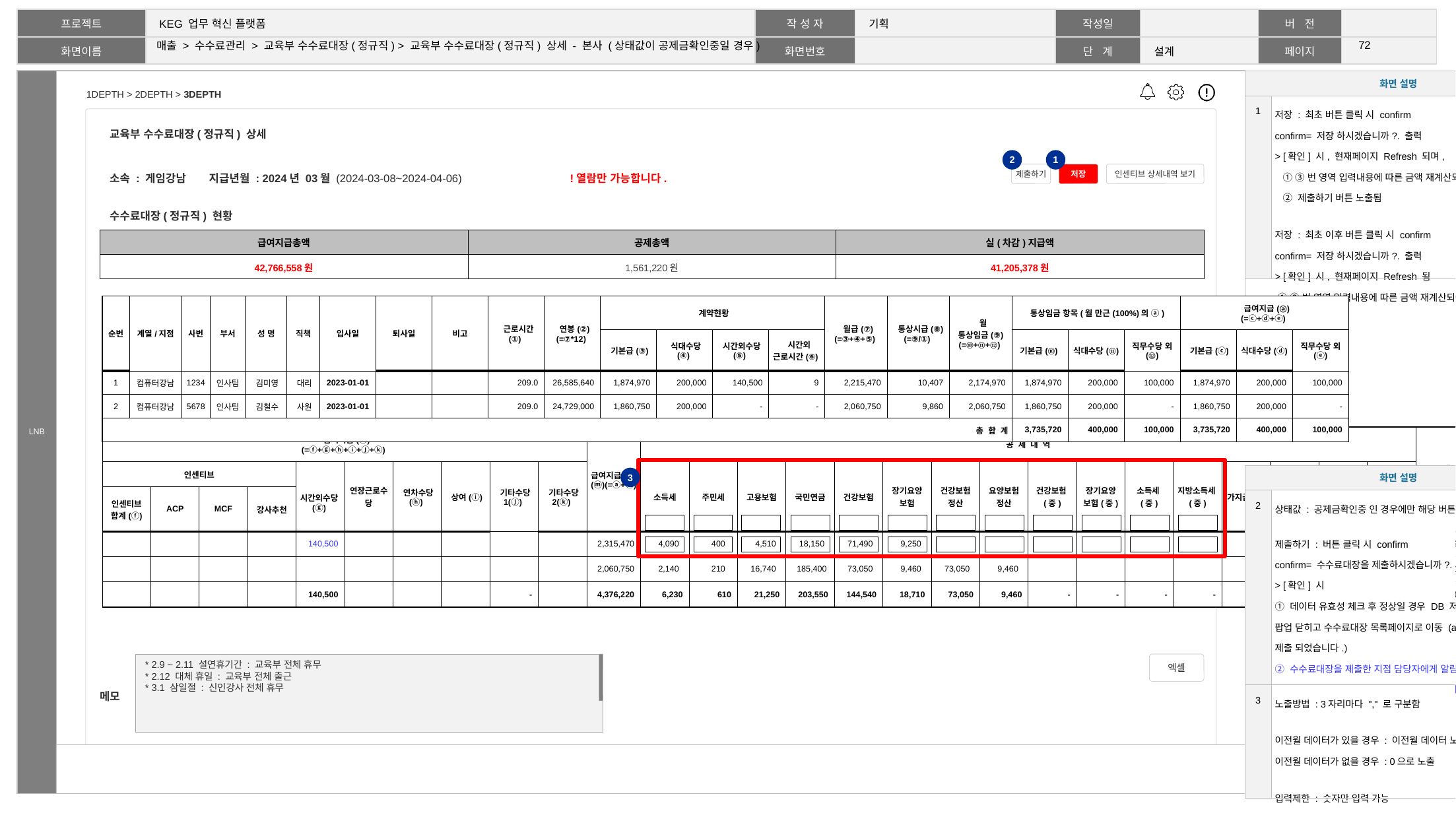

72

# 매출 > 수수료관리 > 교육부 수수료대장(정규직) > 교육부 수수료대장(정규직) 상세 - 본사 (상태값이 공제금확인중일 경우)
| 화면 설명 |  |
| --- | --- |
| 1 | 저장 : 최초 버튼 클릭 시 confirm confirm= 저장 하시겠습니까?. 출력 > [확인] 시, 현재페이지 Refresh 되며, ① ③번 영역 입력내용에 따른 금액 재계산되어 노출 ② 제출하기 버튼 노출됨 저장 : 최초 이후 버튼 클릭 시 confirm confirm= 저장 하시겠습니까?. 출력 > [확인] 시, 현재페이지 Refresh 됨 ① ③번 영역 입력내용에 따른 금액 재계산되어 노출 |
교육부 수수료대장(정규직) 상세
2
1
소속 : 게임강남
지급년월 : 2024년 03월 (2024-03-08~2024-04-06)
!열람만 가능합니다.
제출하기
저장
인센티브 상세내역 보기
수수료대장(정규직) 현황
| 급여지급총액 | 공제총액 | 실(차감)지급액 |
| --- | --- | --- |
| 42,766,558원 | 1,561,220원 | 41,205,378원 |
| 순번 | 계열/지점 | 사번 | 부서 | 성 명 | 직책 | 입사일 | 퇴사일 | 비고 | 근로시간 (①) | 연봉(②) (=⑦\*12) | 계약현황 |  |  |  | 월급(⑦) (=③+④+⑤) | 통상시급(⑧) (=⑨/①) | 월 통상임금(⑨) (=⑩+⑪+⑫) | 통상임금 항목(월 만근(100%)의 ⓐ) |  |  | 급여지급(ⓐ) (=ⓒ+ⓓ+ⓔ) |  |  |
| --- | --- | --- | --- | --- | --- | --- | --- | --- | --- | --- | --- | --- | --- | --- | --- | --- | --- | --- | --- | --- | --- | --- | --- |
|  |  |  |  |  |  |  |  |  |  |  | 기본급(③) | 식대수당(④) | 시간외수당(⑤) | 시간외 근로시간(⑥) |  |  |  | 기본급(⑩) | 식대수당(⑪) | 직무수당 외 (⑫) | 기본급(ⓒ) | 식대수당(ⓓ) | 직무수당 외 (ⓔ) |
| 1 | 컴퓨터강남 | 1234 | 인사팀 | 김미영 | 대리 | 2023-01-01 |  |  | 209.0 | 26,585,640 | 1,874,970 | 200,000 | 140,500 | 9 | 2,215,470 | 10,407 | 2,174,970 | 1,874,970 | 200,000 | 100,000 | 1,874,970 | 200,000 | 100,000 |
| 2 | 컴퓨터강남 | 5678 | 인사팀 | 김철수 | 사원 | 2023-01-01 |  |  | 209.0 | 24,729,000 | 1,860,750 | 200,000 | - | - | 2,060,750 | 9,860 | 2,060,750 | 1,860,750 | 200,000 | - | 1,860,750 | 200,000 | - |
| 총 합 계 |  |  |  |  |  |  |  |  |  |  |  |  |  |  |  |  |  | 3,735,720 | 400,000 | 100,000 | 3,735,720 | 400,000 | 100,000 |
| 급여지급(ⓑ) (=ⓕ+ⓖ+ⓗ+ⓘ+ⓙ+ⓚ) |  |  |  |  |  |  |  |  |  | 급여지급총액 (ⓜ)(=ⓐ+ⓑ) | 공 제 내 역 |  |  |  |  |  |  |  |  |  |  |  |  |  |  |  | 공제 총액 (ⓝ) | 실(차감) 지급액 (ⓜ-ⓝ) |
| --- | --- | --- | --- | --- | --- | --- | --- | --- | --- | --- | --- | --- | --- | --- | --- | --- | --- | --- | --- | --- | --- | --- | --- | --- | --- | --- | --- | --- |
| 인센티브 |  |  |  | 시간외수당(ⓖ) | 연장근로수당 | 연차수당(ⓗ) | 상여(ⓘ) | 기타수당1(ⓙ) | 기타수당2(ⓚ) |  | 소득세 | 주민세 | 고용보험 | 국민연금 | 건강보험 | 장기요양 보험 | 건강보험 정산 | 요양보험 정산 | 건강보험(중) | 장기요양 보험(중) | 소득세(중) | 지방소득세(중) | 가지급공제 | 선지급공제 | 학자금 상환액 | 기타공제 |  |  |
| 인센티브 합계(ⓕ) | ACP | MCF | 강사추천 |  |  |  |  |  |  |  |  |  |  |  |  |  |  |  |  |  |  |  |  |  |  |  |  |  |
|  |  |  |  | 140,500 |  |  |  |  |  | 2,315,470 | 4,090 | 400 | 4,510 | 18,150 | 71,490 | 9,250 |  |  |  |  |  |  |  |  |  | - | 107,890 | 2,207,580 |
|  |  |  |  |  |  |  |  |  |  | 2,060,750 | 2,140 | 210 | 16,740 | 185,400 | 73,050 | 9,460 | 73,050 | 9,460 |  |  |  |  |  |  |  | - | 369,510 | 1,691,240 |
|  |  |  |  | 140,500 |  |  |  | - |  | 4,376,220 | 6,230 | 610 | 21,250 | 203,550 | 144,540 | 18,710 | 73,050 | 9,460 | - | - | - | - |  | - | - | - | 477,400 | 3,898,820 |

| 화면 설명 |  |
| --- | --- |
| 2 | 상태값 : 공제금확인중 인 경우에만 해당 버튼 노출됨 제출하기 : 버튼 클릭 시 confirm confirm= 수수료대장을 제출하시겠습니까?. 출력 > [확인] 시 ① 데이터 유효성 체크 후 정상일 경우 DB 저장 및 alert 노출 후 팝업 닫히고 수수료대장 목록페이지로 이동 (alert= 수수료대장이 제출 되었습니다.) ② 수수료대장을 제출한 지점 담당자에게 알림 발송 (알림메시지 : "YYYY-MM월 교육부 수수료대장(정규직)의 공제내역이 입력 되었습니다.") |
| 3 | 노출방법 : 3자리마다 "," 로 구분함 이전월 데이터가 있을 경우 : 이전월 데이터 노출 이전월 데이터가 없을 경우 : 0으로 노출 입력제한 : 숫자만 입력 가능 |
3

* 2.9 ~ 2.11 설연휴기간 : 교육부 전체 휴무
* 2.12 대체 휴일 : 교육부 전체 출근
* 3.1 삼일절 : 신인강사 전체 휴무

엑셀
메모